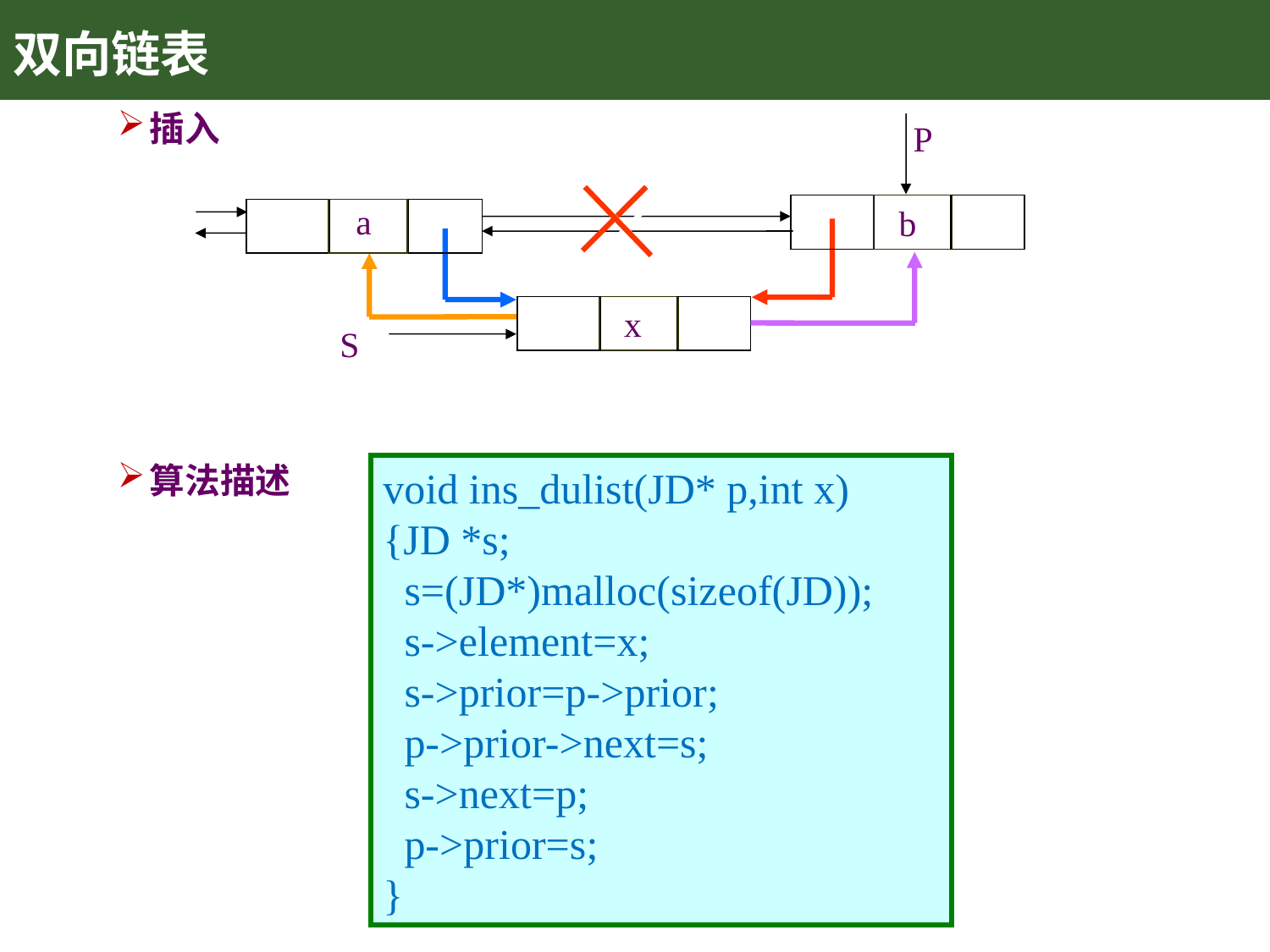

# 双向链表
插入
P

a

b

x

S

算法描述
void ins_dulist(JD* p,int x)
{JD *s;
  s=(JD*)malloc(sizeof(JD));
  s->element=x;
  s->prior=p->prior;
  p->prior->next=s;
  s->next=p;
  p->prior=s;
}